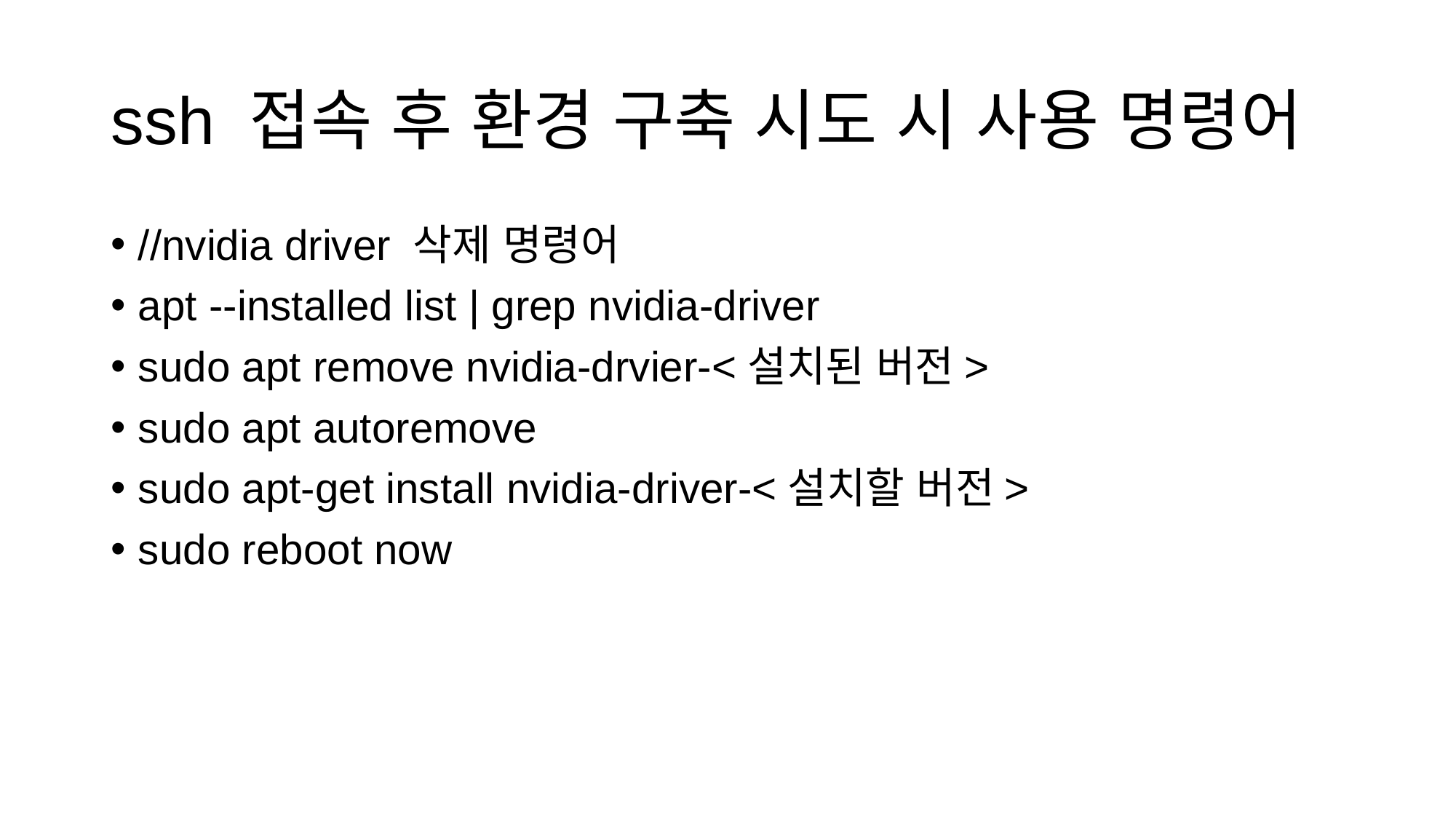

# ssh 접속 후 환경 구축 시도 시 사용 명령어
//nvidia driver 삭제 명령어
apt --installed list | grep nvidia-driver
sudo apt remove nvidia-drvier-<설치된 버전>
sudo apt autoremove
sudo apt-get install nvidia-driver-<설치할 버전>
sudo reboot now